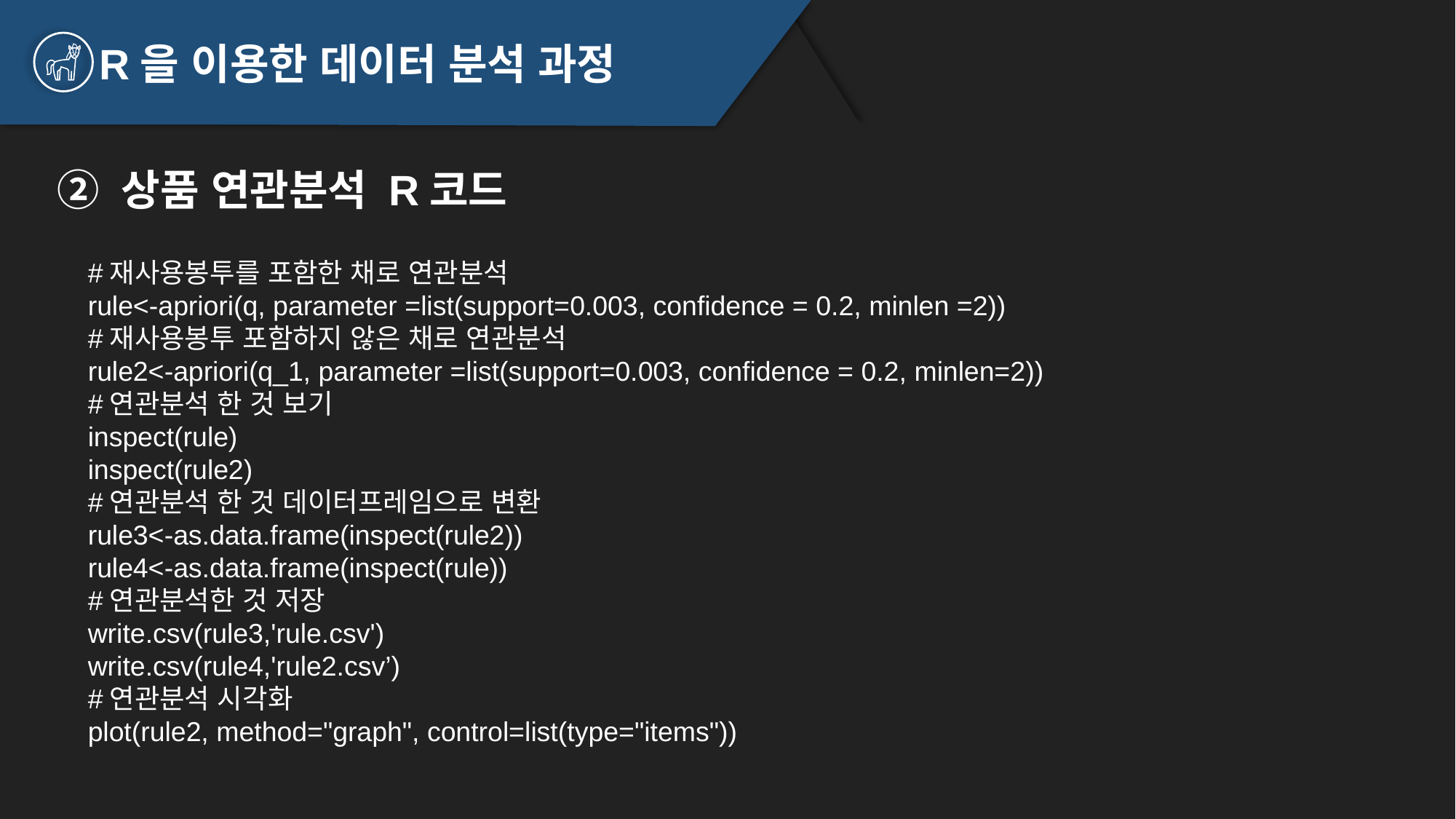

R을 이용한 데이터 분석 과정
② 상품 연관분석 R코드
#재사용봉투를 포함한 채로 연관분석
rule<-apriori(q, parameter =list(support=0.003, confidence = 0.2, minlen =2))
#재사용봉투 포함하지 않은 채로 연관분석
rule2<-apriori(q_1, parameter =list(support=0.003, confidence = 0.2, minlen=2))
#연관분석 한 것 보기
inspect(rule)
inspect(rule2)
#연관분석 한 것 데이터프레임으로 변환
rule3<-as.data.frame(inspect(rule2))
rule4<-as.data.frame(inspect(rule))
#연관분석한 것 저장
write.csv(rule3,'rule.csv')
write.csv(rule4,'rule2.csv’)
#연관분석 시각화
plot(rule2, method="graph", control=list(type="items"))